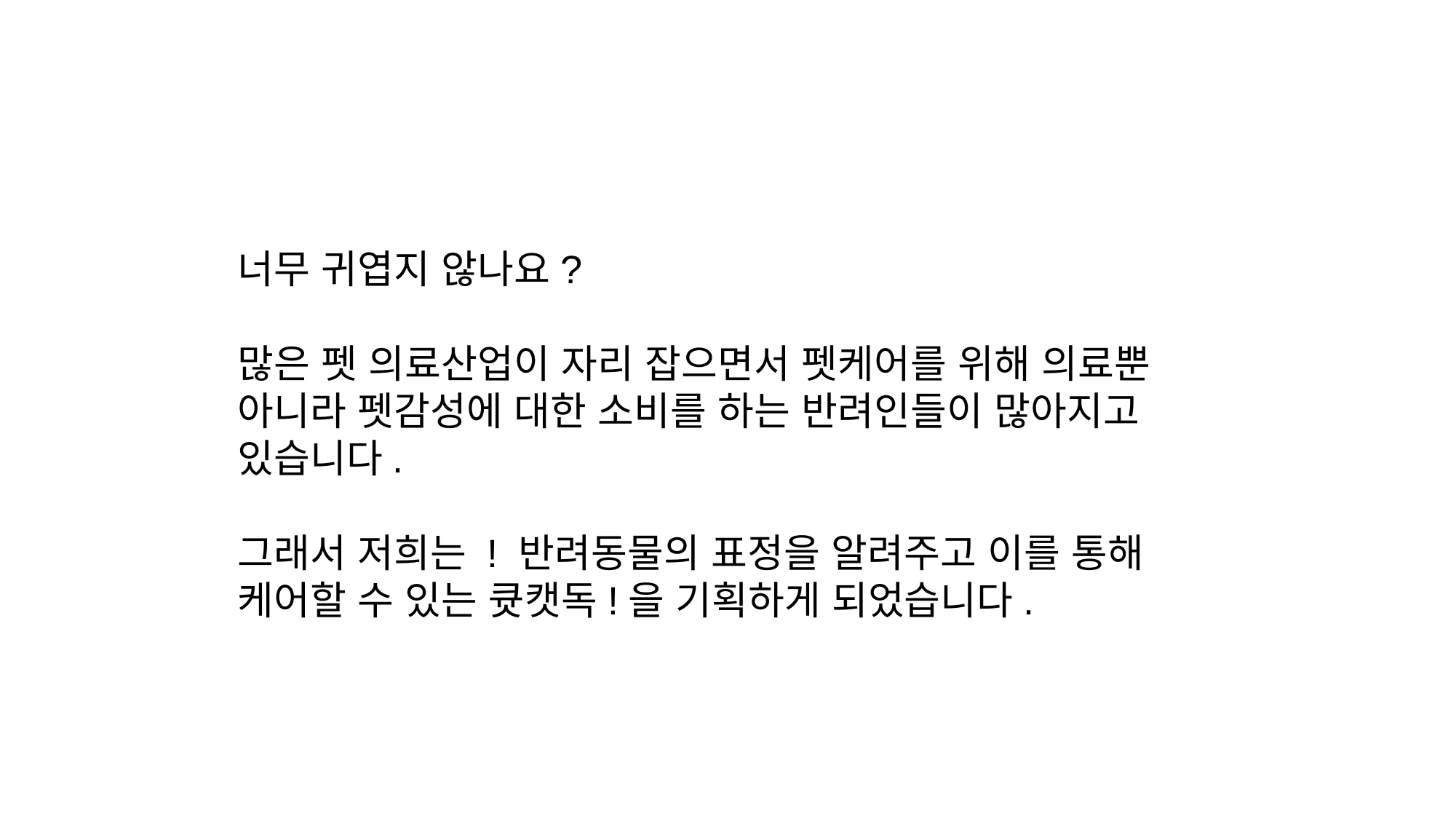

너무 귀엽지 않나요?

많은 펫 의료산업이 자리 잡으면서 펫케어를 위해 의료뿐 아니라 펫감성에 대한 소비를 하는 반려인들이 많아지고 있습니다.

그래서 저희는 ! 반려동물의 표정을 알려주고 이를 통해 케어할 수 있는 큣캣독!을 기획하게 되었습니다.